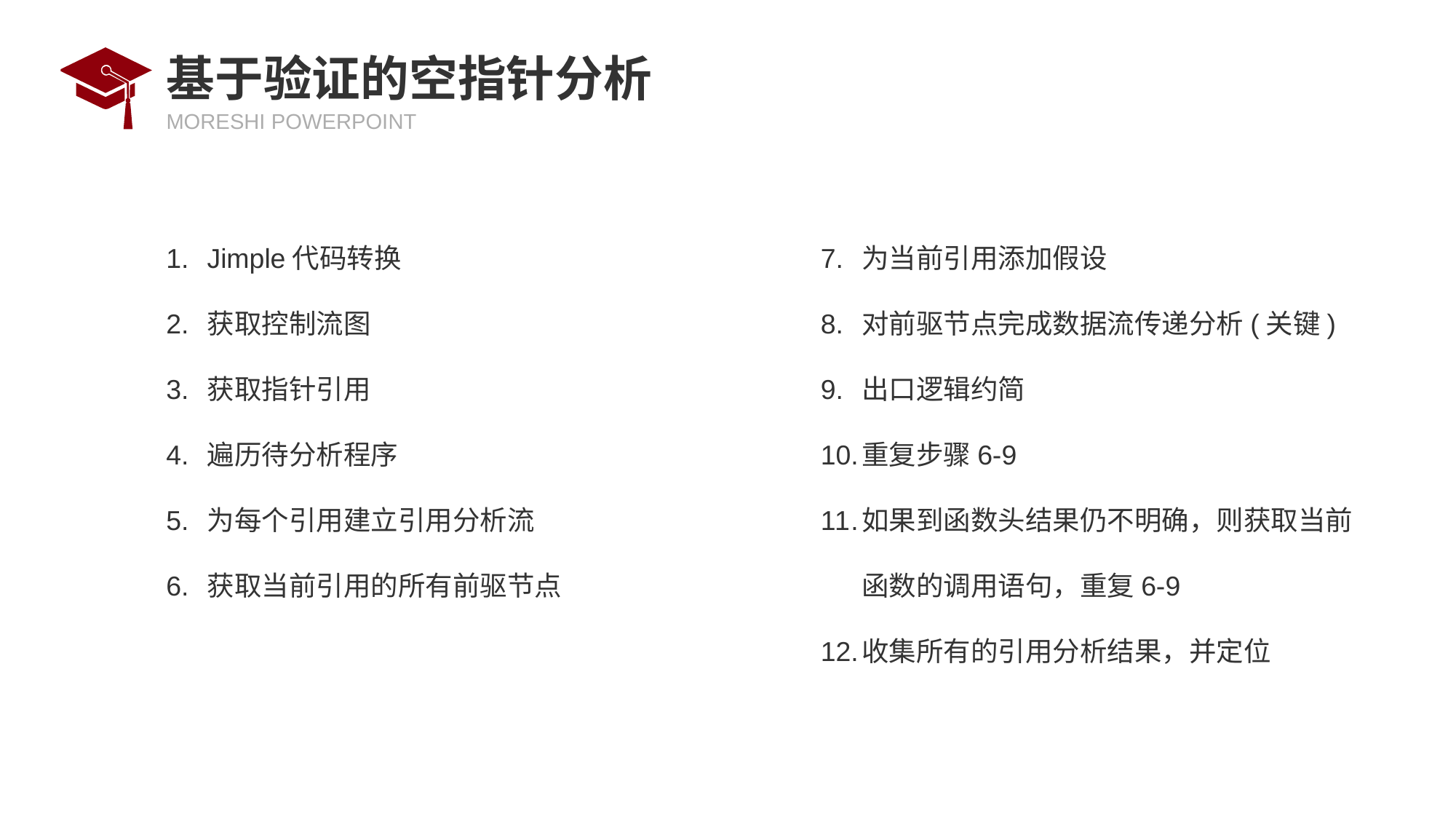

# 基于验证的空指针分析
Jimple代码转换
获取控制流图
获取指针引用
遍历待分析程序
为每个引用建立引用分析流
获取当前引用的所有前驱节点
为当前引用添加假设
对前驱节点完成数据流传递分析(关键)
出口逻辑约简
重复步骤6-9
如果到函数头结果仍不明确，则获取当前函数的调用语句，重复6-9
收集所有的引用分析结果，并定位